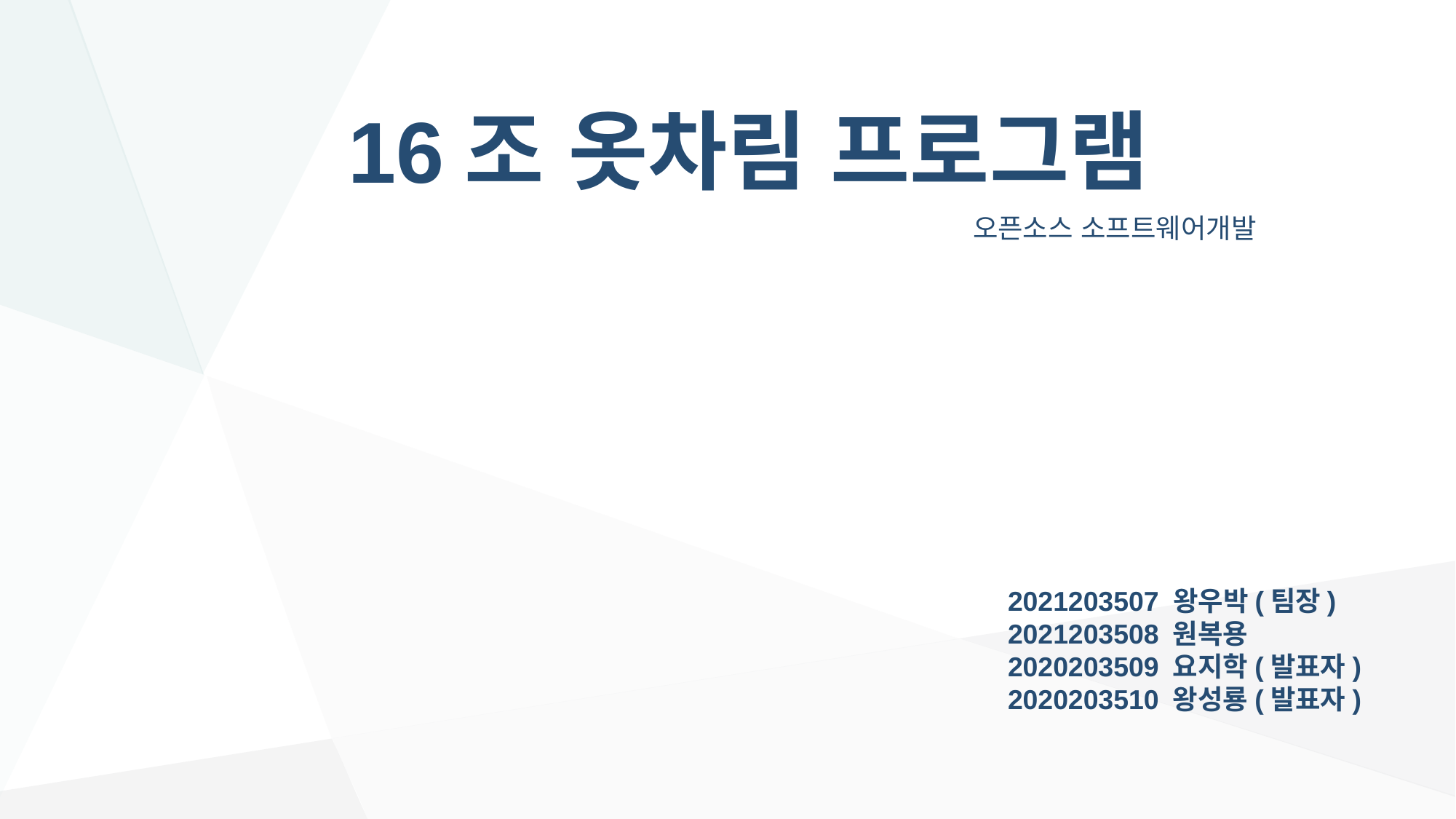

16조 옷차림 프로그램
오픈소스 소프트웨어개발
2021203507 왕우박(팀장)
2021203508 원복용
2020203509 요지학(발표자)
2020203510 왕성룡(발표자)